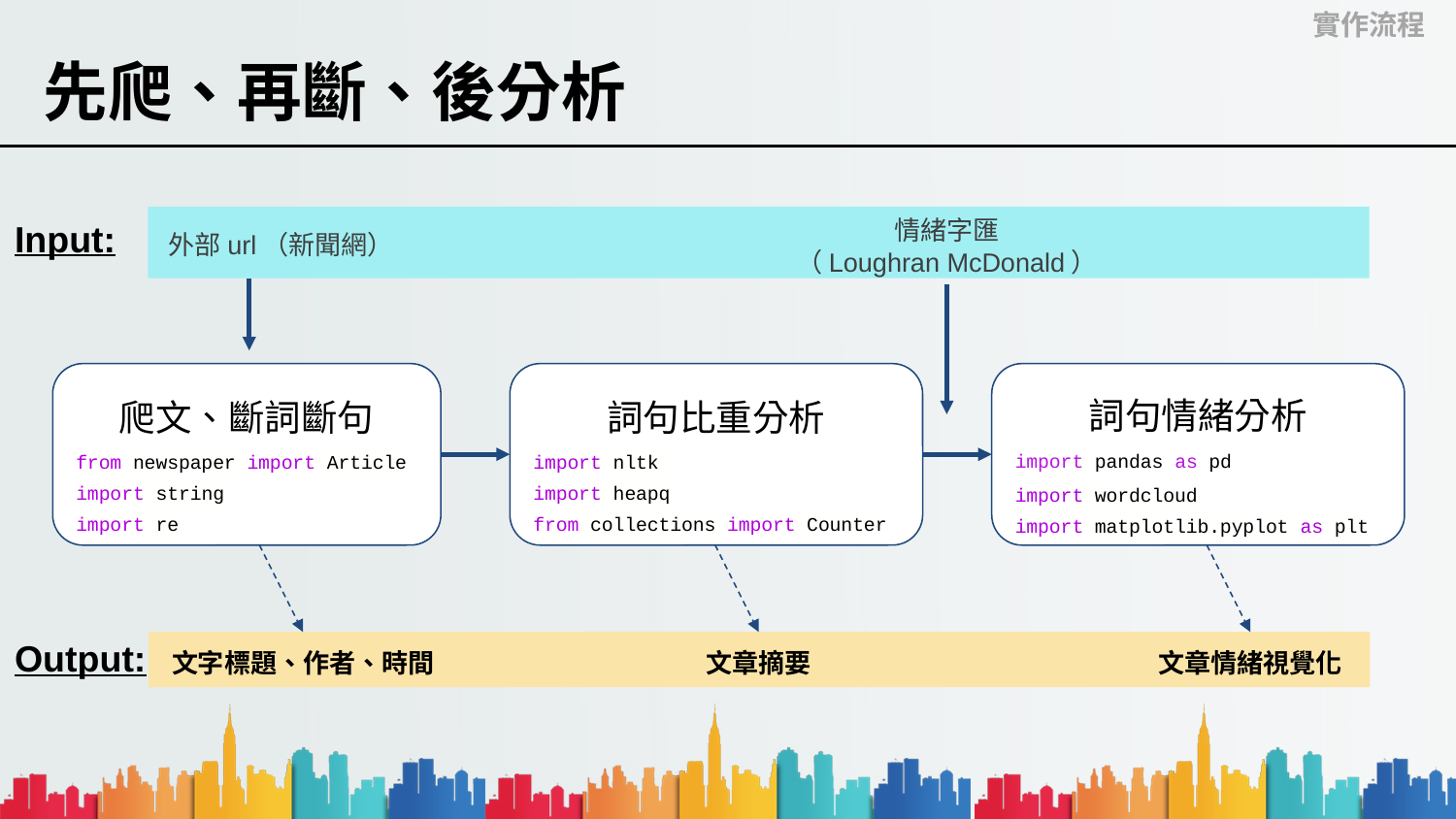

實作流程
# 先爬、再斷、後分析
情緒字匯
（Loughran McDonald）

Input:
外部url（新聞網）
爬文、斷詞斷句
from newspaper import Article
import string
import re
詞句比重分析
import nltk
import heapq
from collections import Counter
詞句情緒分析
import pandas as pd
import wordcloud
import matplotlib.pyplot as plt
Output:

文字標題、作者、時間
文章摘要
文章情緒視覺化